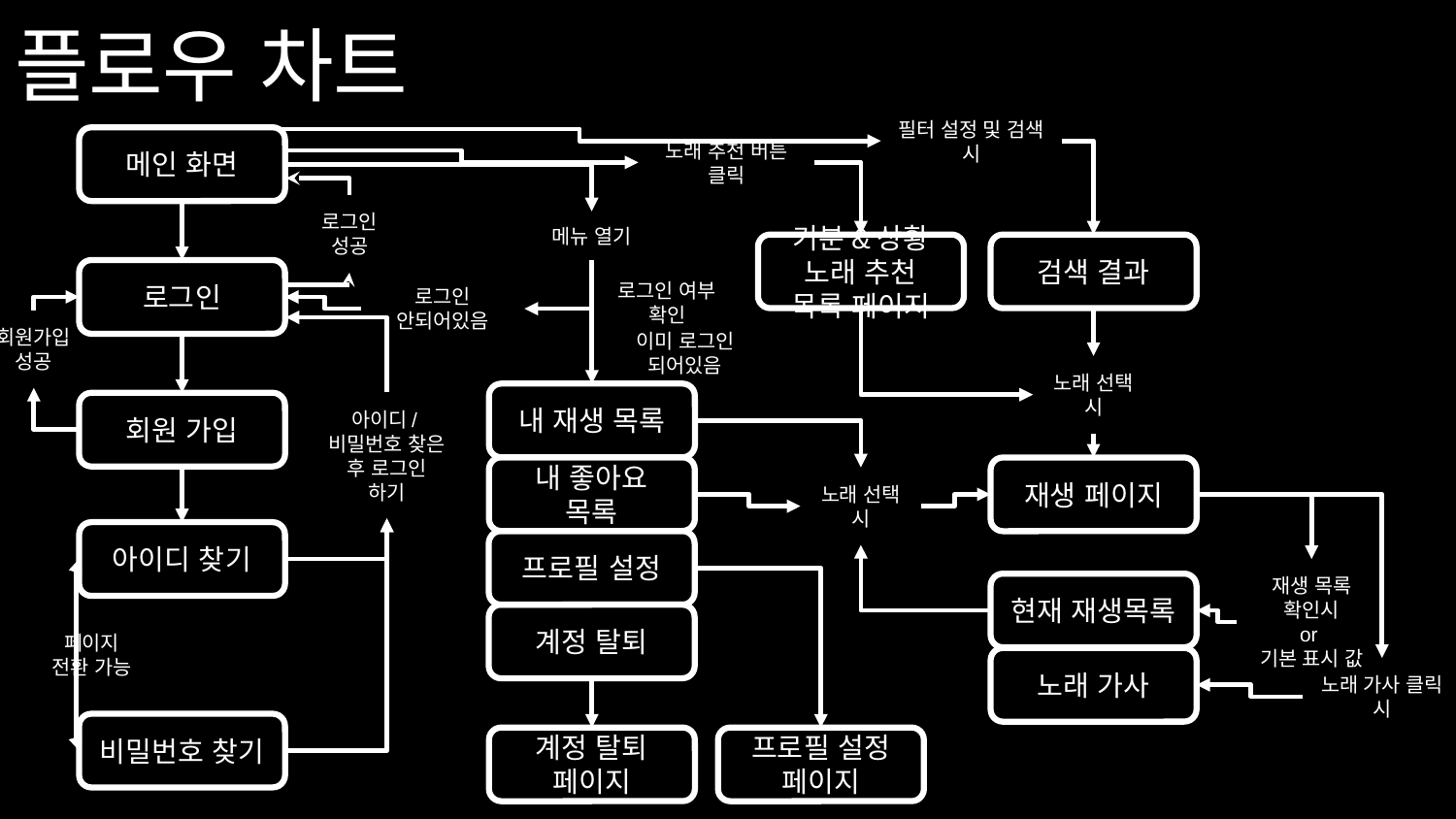

플로우 차트
필터 설정 및 검색 시
노래 추천 버튼 클릭
메인 화면
로그인 성공
메뉴 열기
기분&상황 노래 추천 목록 페이지
검색 결과
로그인
로그인 여부 확인
로그인 안되어있음
회원가입
성공
이미 로그인 되어있음
노래 선택 시
내 재생 목록
내 좋아요 목록
계정 탈퇴
프로필 설정
아이디/비밀번호 찾은 후 로그인 하기
회원 가입
재생 페이지
노래 선택 시
아이디 찾기
재생 목록 확인시
or
기본 표시 값
현재 재생목록
페이지 전환 가능
노래 가사
노래 가사 클릭 시
비밀번호 찾기
계정 탈퇴 페이지
프로필 설정 페이지